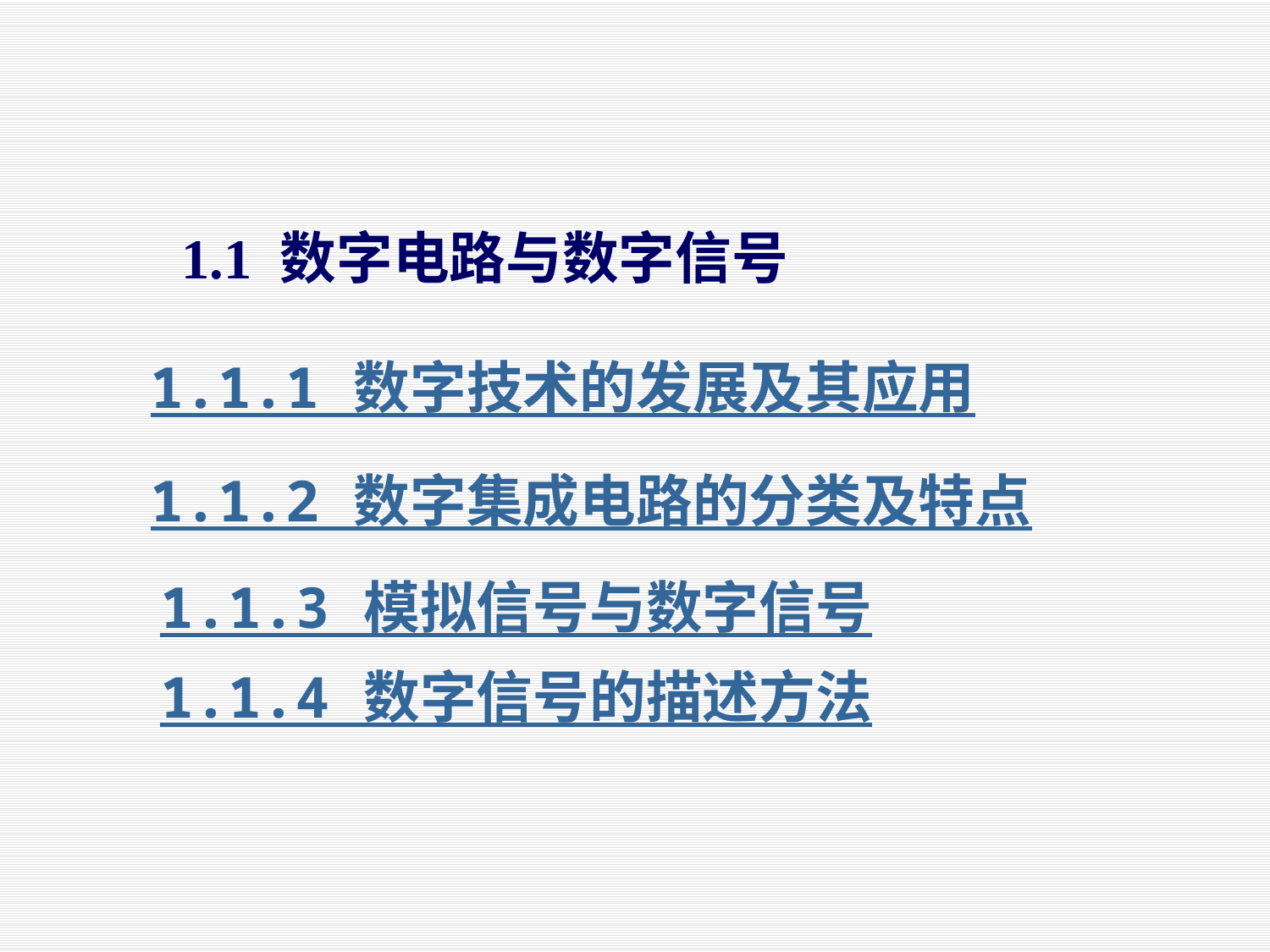

1.1 数字电路与数字信号
1.1.1 数字技术的发展及其应用
1.1.2 数字集成电路的分类及特点
1.1.3 模拟信号与数字信号
1.1.4 数字信号的描述方法